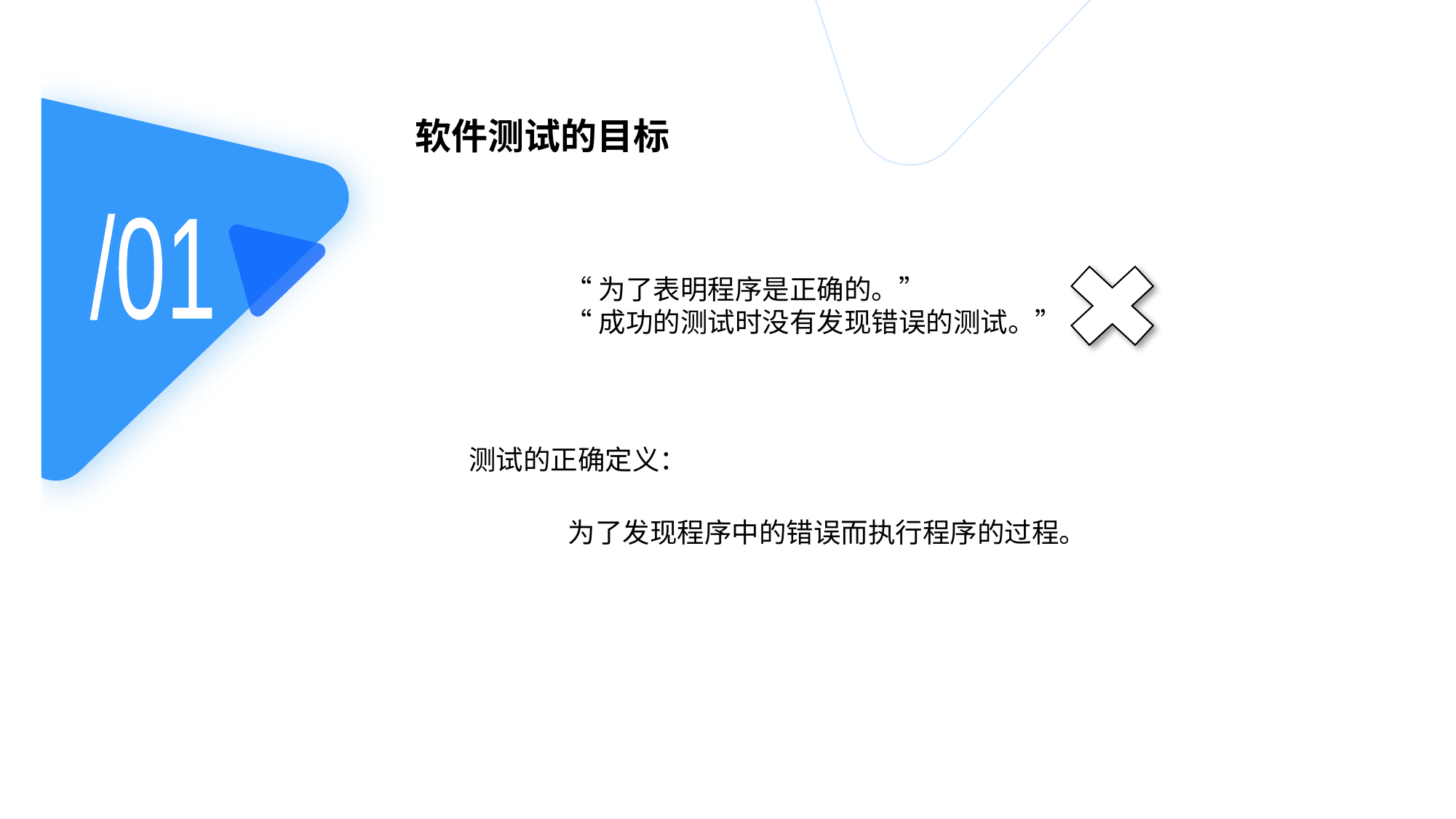

# 软件测试的目标
/01

“为了表明程序是正确的。”
“成功的测试时没有发现错误的测试。”
测试的正确定义：
为了发现程序中的错误而执行程序的过程。